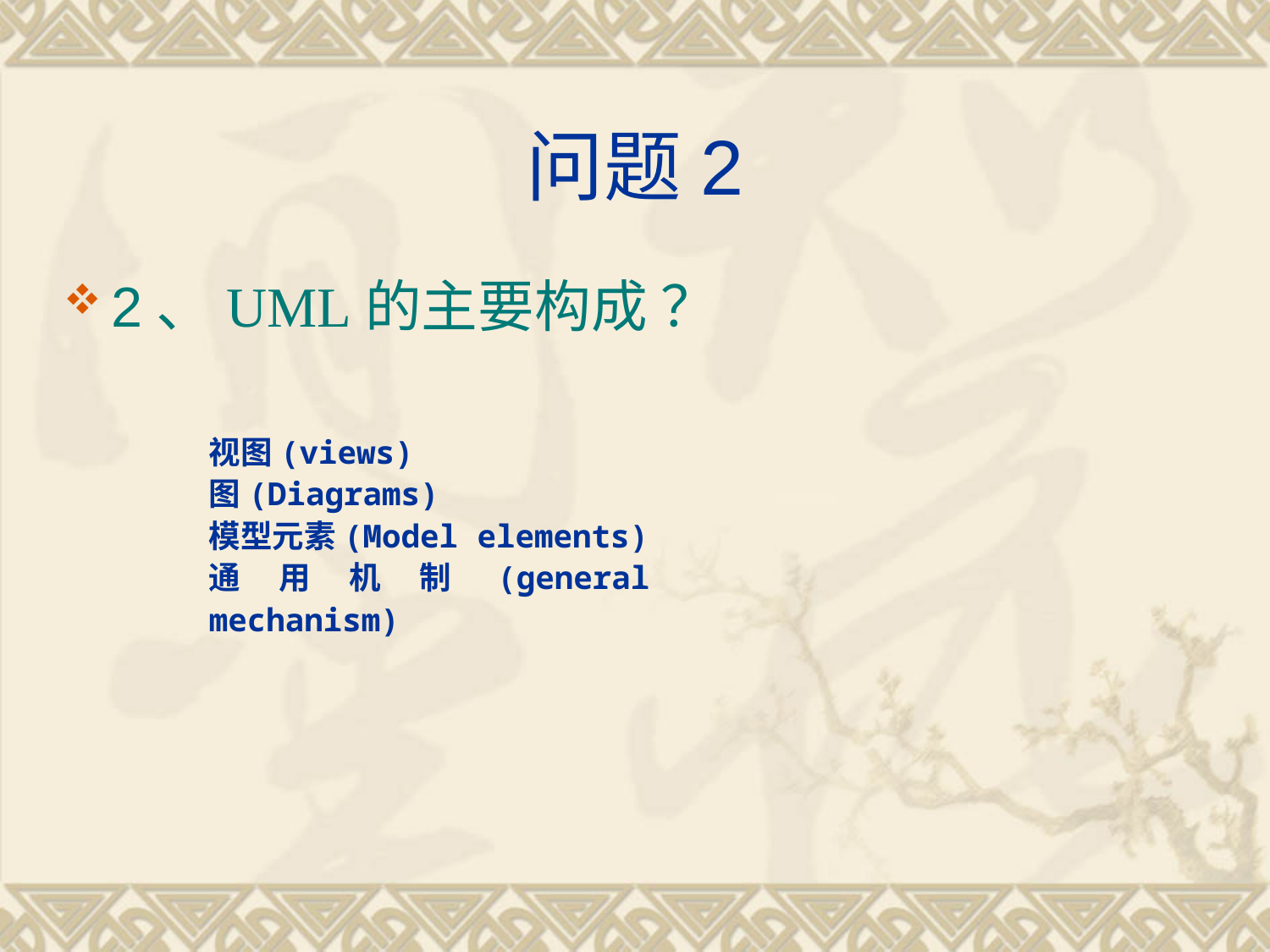

# 问题2
2、UML的主要构成 ？

视图(views)
图(Diagrams)
模型元素(Model elements)
通用机制(general mechanism)